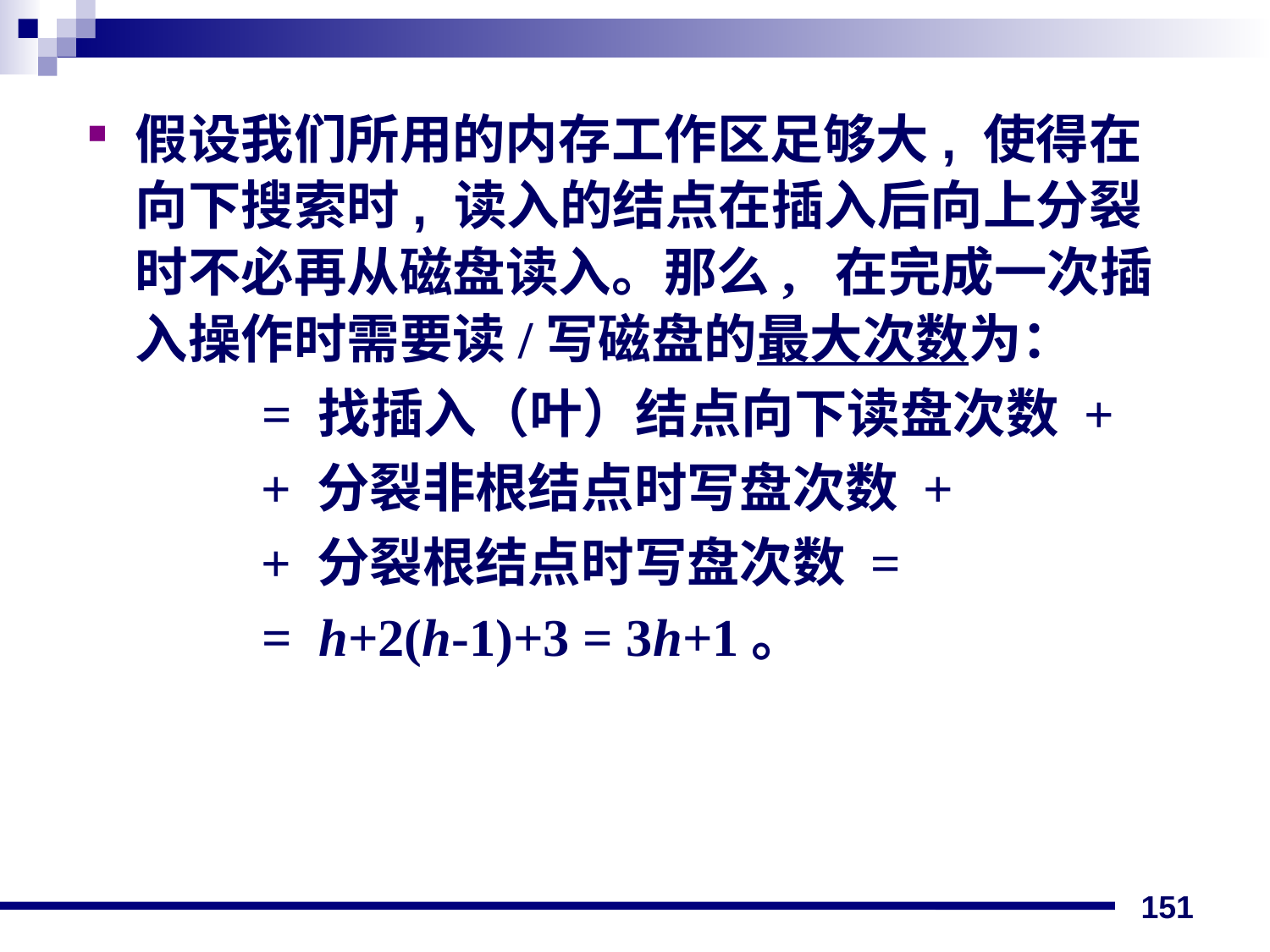

假设我们所用的内存工作区足够大, 使得在向下搜索时, 读入的结点在插入后向上分裂时不必再从磁盘读入。那么,  在完成一次插入操作时需要读/写磁盘的最大次数为：
		= 找插入（叶）结点向下读盘次数 +
             + 分裂非根结点时写盘次数 +
             + 分裂根结点时写盘次数 =
        	=  h+2(h-1)+3 = 3h+1。

151